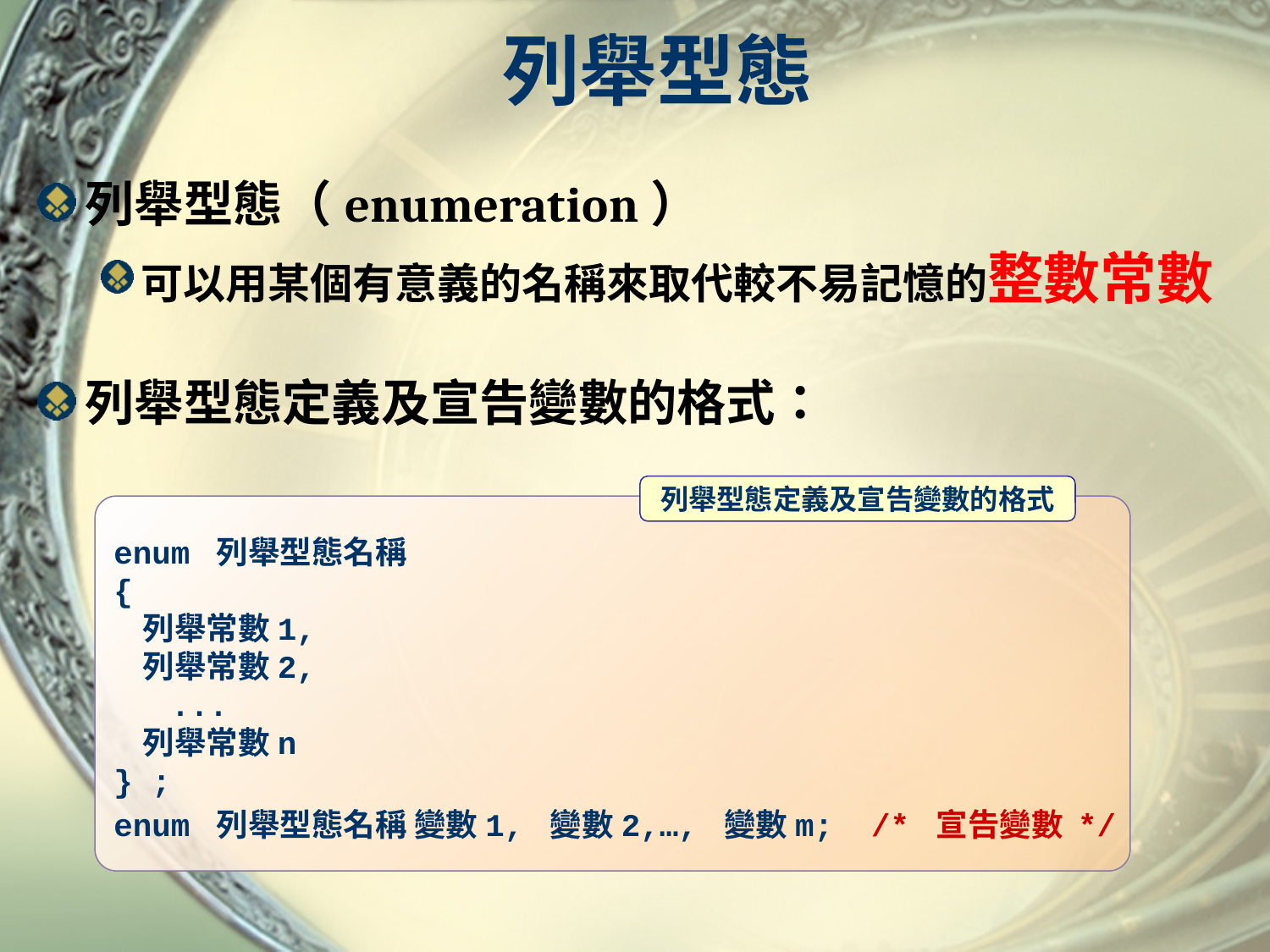

# 列舉型態
列舉型態（enumeration）
可以用某個有意義的名稱來取代較不易記憶的整數常數
列舉型態定義及宣告變數的格式：
列舉型態定義及宣告變數的格式
enum 列舉型態名稱
{
   列舉常數1,
   列舉常數2,
   ...
   列舉常數n
} ;
enum 列舉型態名稱 變數1, 變數2,…, 變數m;  /* 宣告變數 */